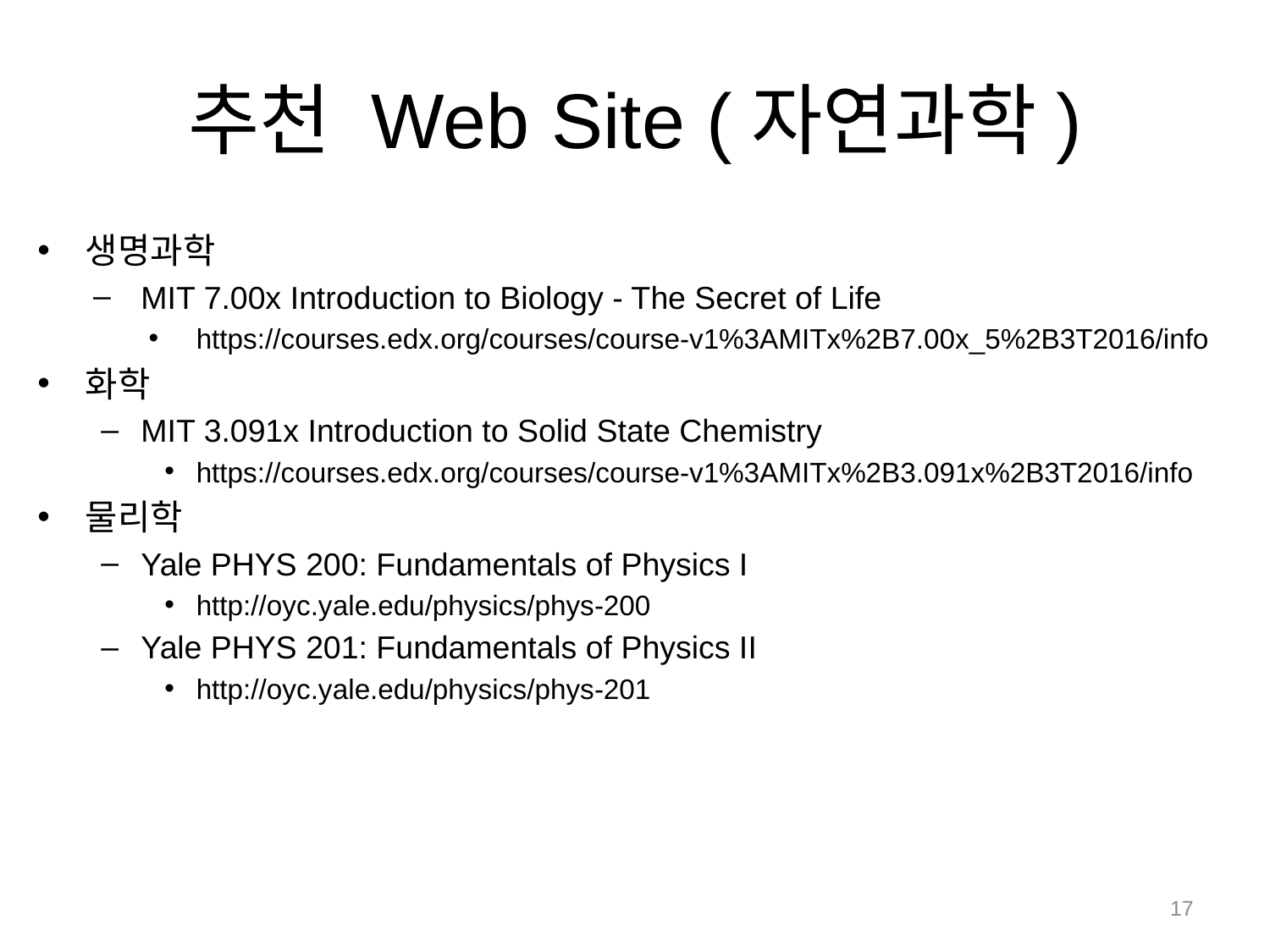

# 추천 Web Site (자연과학)
생명과학
MIT 7.00x Introduction to Biology - The Secret of Life
https://courses.edx.org/courses/course-v1%3AMITx%2B7.00x_5%2B3T2016/info
화학
MIT 3.091x Introduction to Solid State Chemistry
https://courses.edx.org/courses/course-v1%3AMITx%2B3.091x%2B3T2016/info
물리학
Yale PHYS 200: Fundamentals of Physics I
http://oyc.yale.edu/physics/phys-200
Yale PHYS 201: Fundamentals of Physics II
http://oyc.yale.edu/physics/phys-201

17